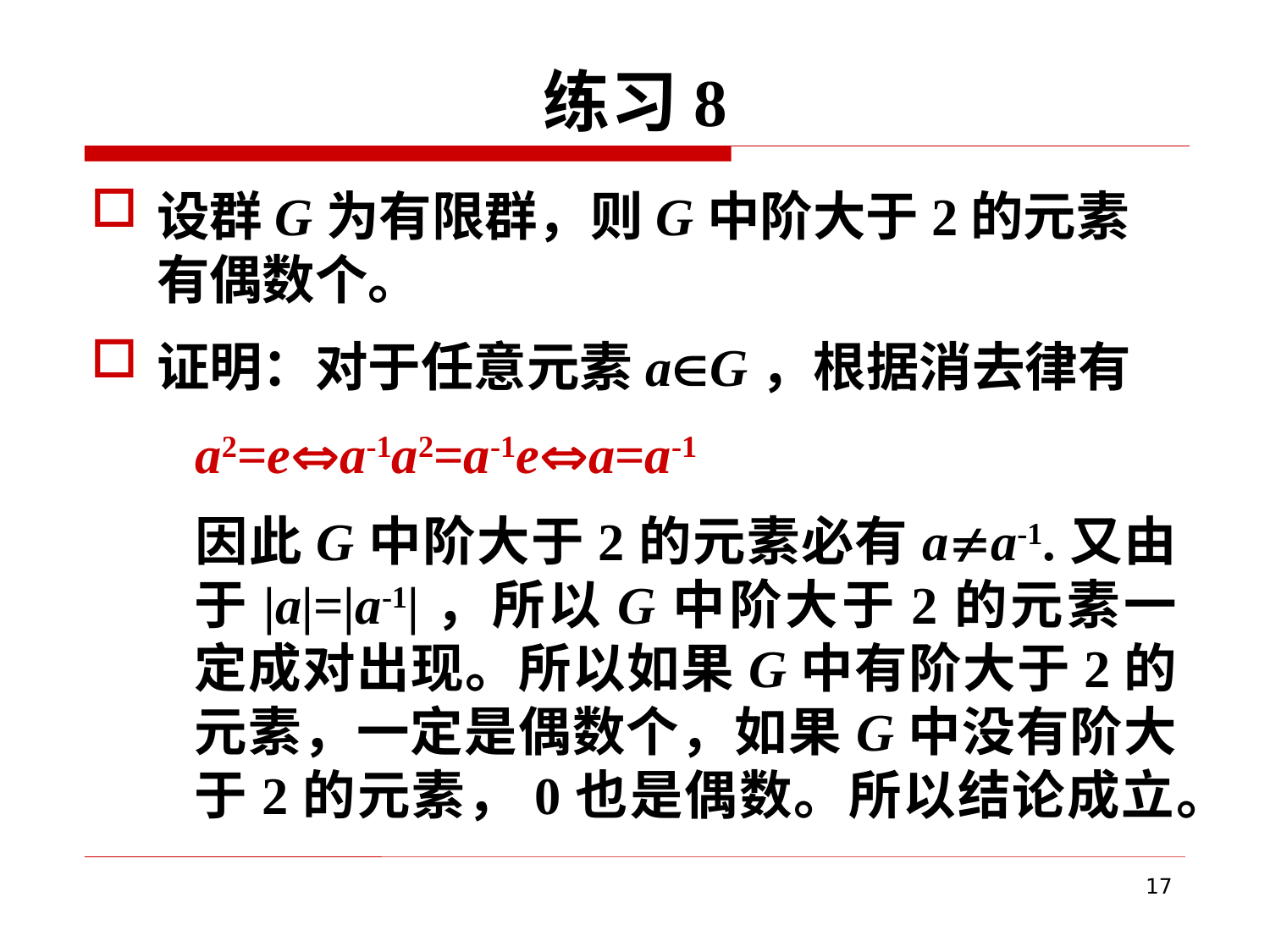

练习8
设群G为有限群，则G中阶大于2的元素有偶数个。
证明：对于任意元素a∈G，根据消去律有
a2=e⇔a-1a2=a-1e⇔a=a-1
因此G中阶大于2的元素必有a≠a-1.又由于|a|=|a-1|，所以G中阶大于2的元素一定成对出现。所以如果G中有阶大于2的元素，一定是偶数个，如果G中没有阶大于2的元素，0也是偶数。所以结论成立。
17